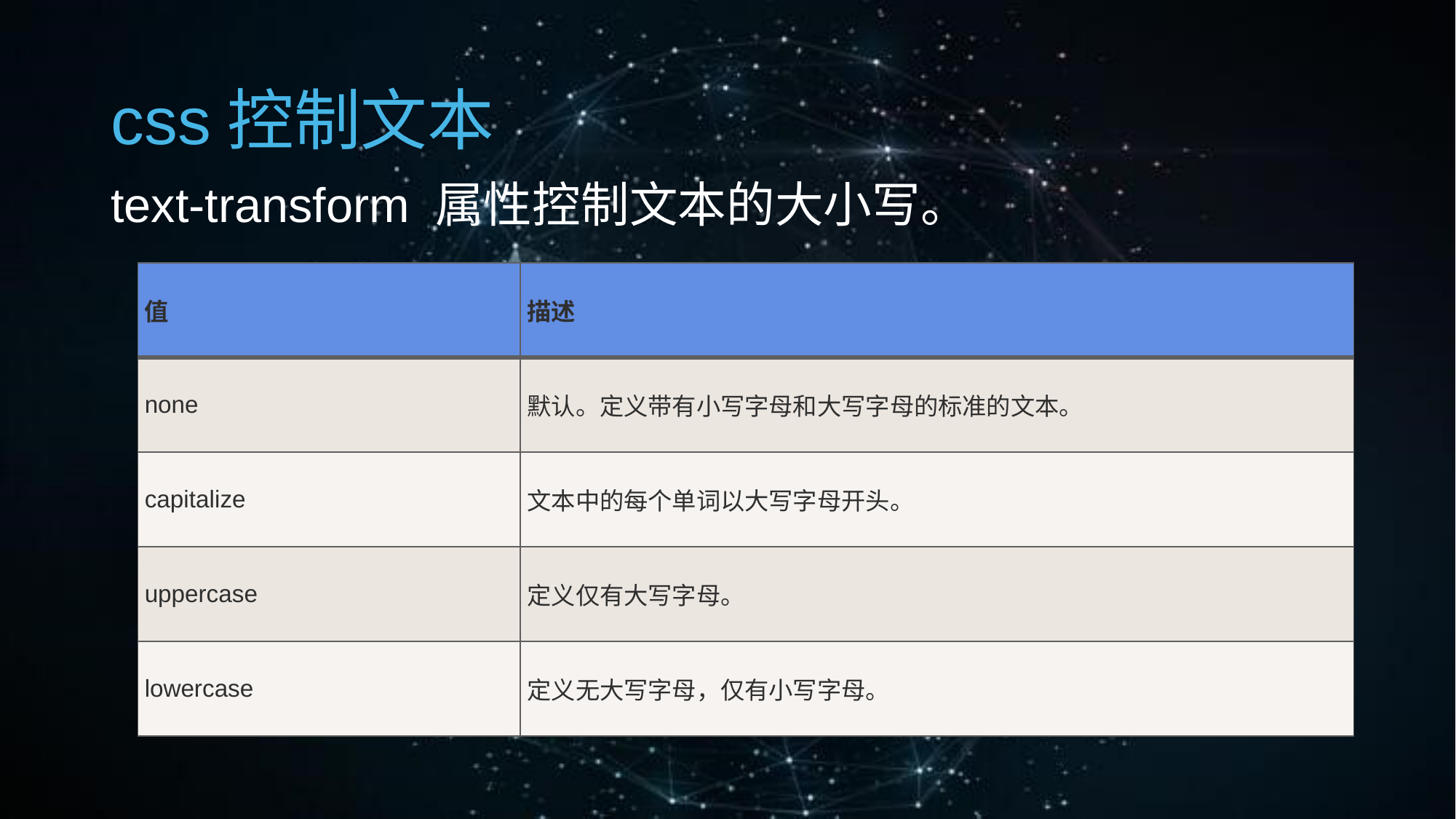

# css控制文本

text-transform 属性控制文本的大小写。

| 值 | 描述 |
| --- | --- |
| none | 默认。定义带有小写字母和大写字母的标准的文本。 |
| capitalize | 文本中的每个单词以大写字母开头。 |
| uppercase | 定义仅有大写字母。 |
| lowercase | 定义无大写字母，仅有小写字母。 |